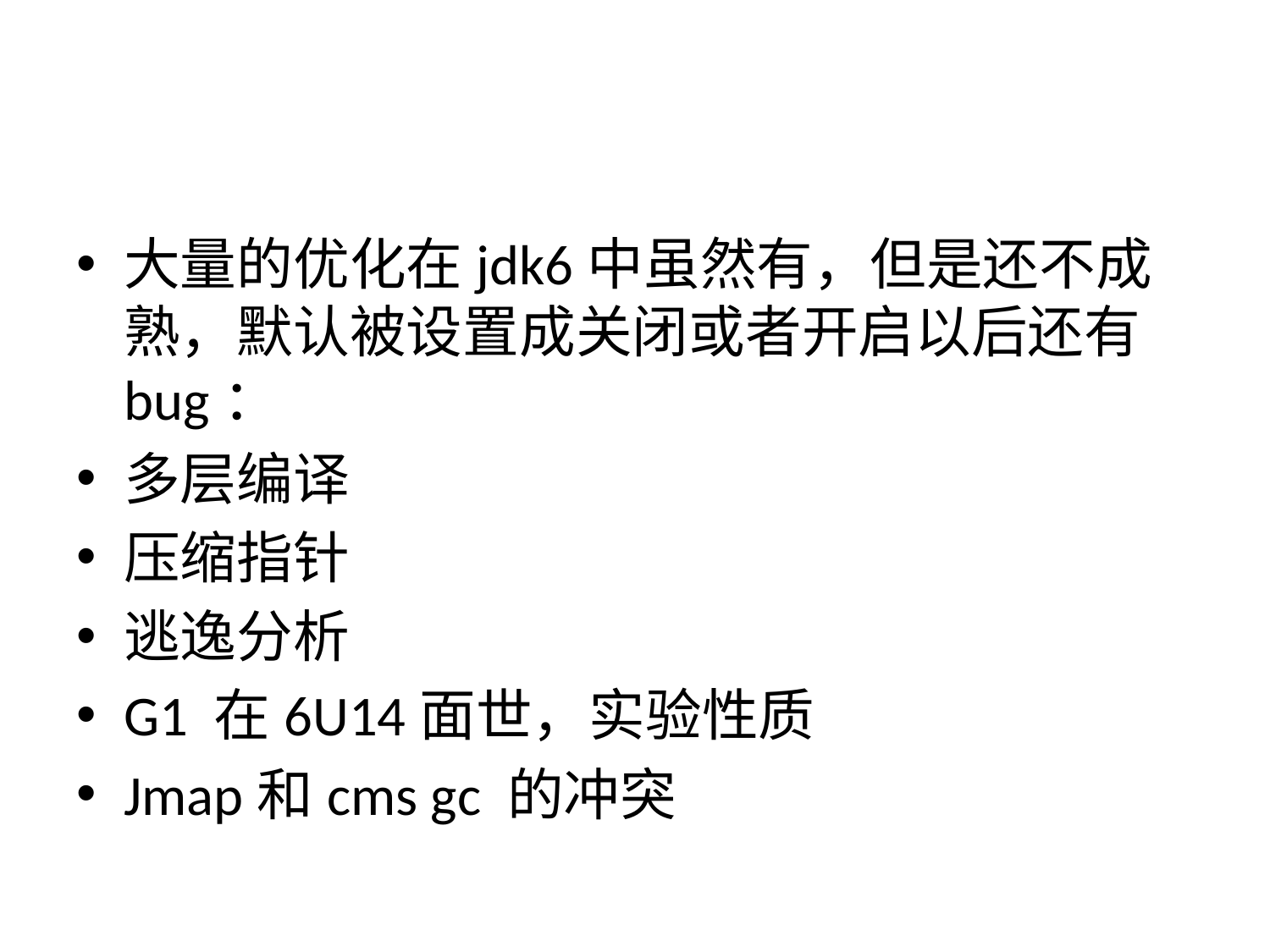

#
大量的优化在jdk6中虽然有，但是还不成熟，默认被设置成关闭或者开启以后还有bug：
多层编译
压缩指针
逃逸分析
G1 在6U14面世，实验性质
Jmap和cms gc 的冲突